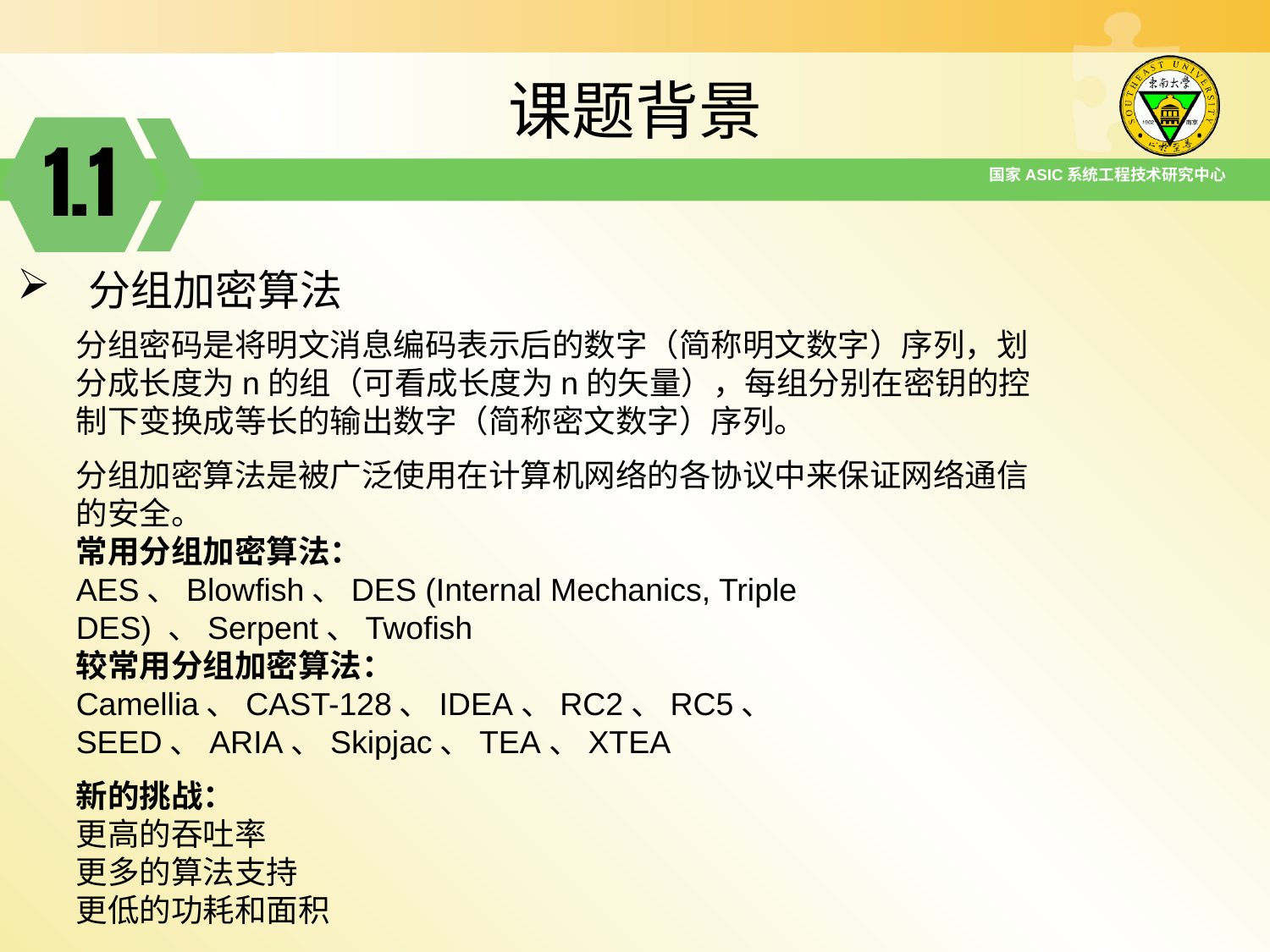

课题背景
1.1

国家ASIC系统工程技术研究中心
分组加密算法
分组密码是将明文消息编码表示后的数字（简称明文数字）序列，划分成长度为n的组（可看成长度为n的矢量），每组分别在密钥的控制下变换成等长的输出数字（简称密文数字）序列。
分组加密算法是被广泛使用在计算机网络的各协议中来保证网络通信的安全。
常用分组加密算法：
AES、Blowfish、DES (Internal Mechanics, Triple DES) 、Serpent、Twofish
较常用分组加密算法：
Camellia、CAST-128、IDEA、RC2、RC5、 SEED、ARIA、Skipjac、TEA、XTEA
新的挑战：
更高的吞吐率
更多的算法支持
更低的功耗和面积